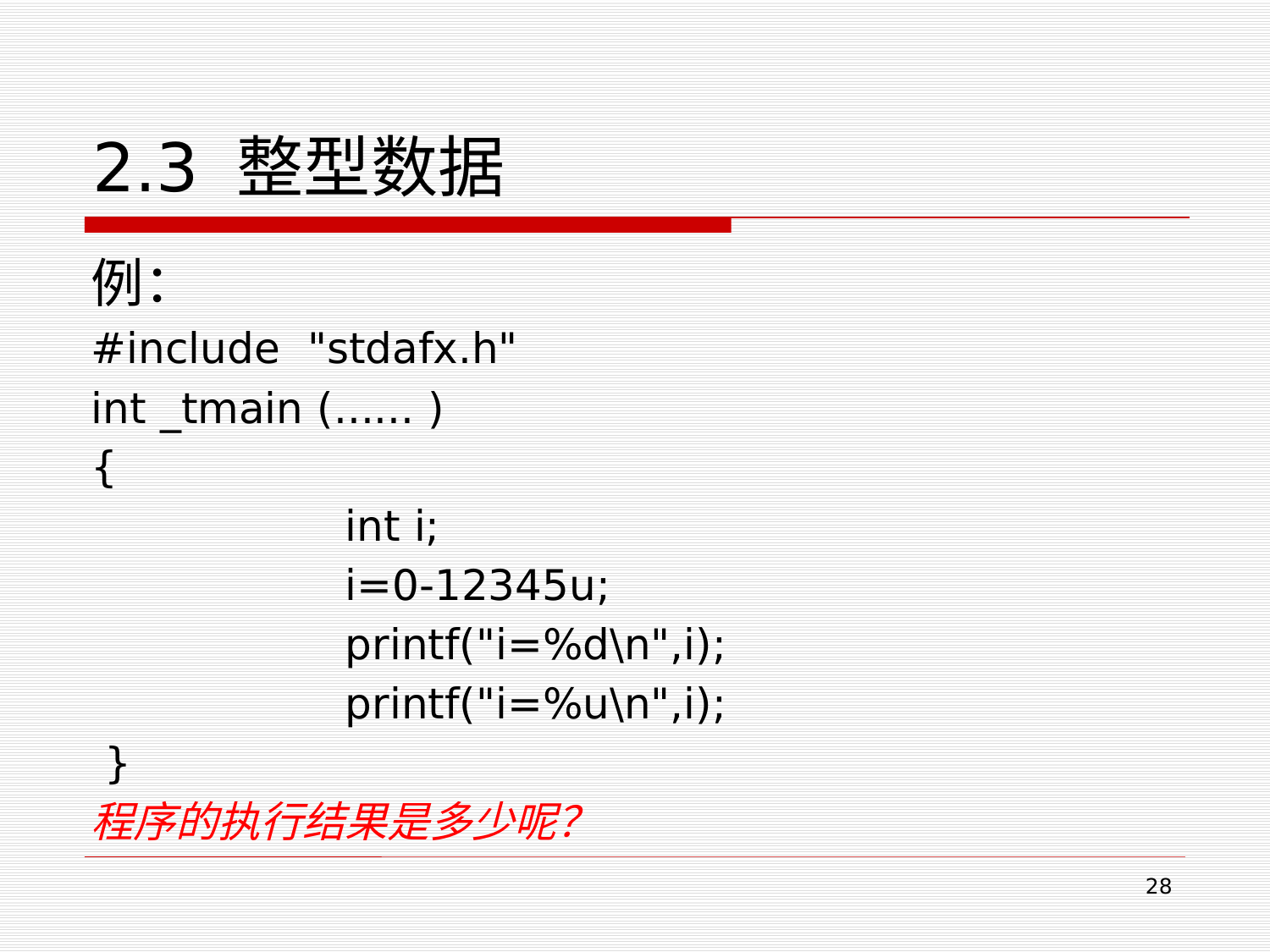

# 2.3 整型数据
例：
#include  "stdafx.h"
int _tmain (...... )
{
		int i;
		i=0-12345u;
		printf("i=%d\n",i);
		printf("i=%u\n",i);
 }
程序的执行结果是多少呢？
28